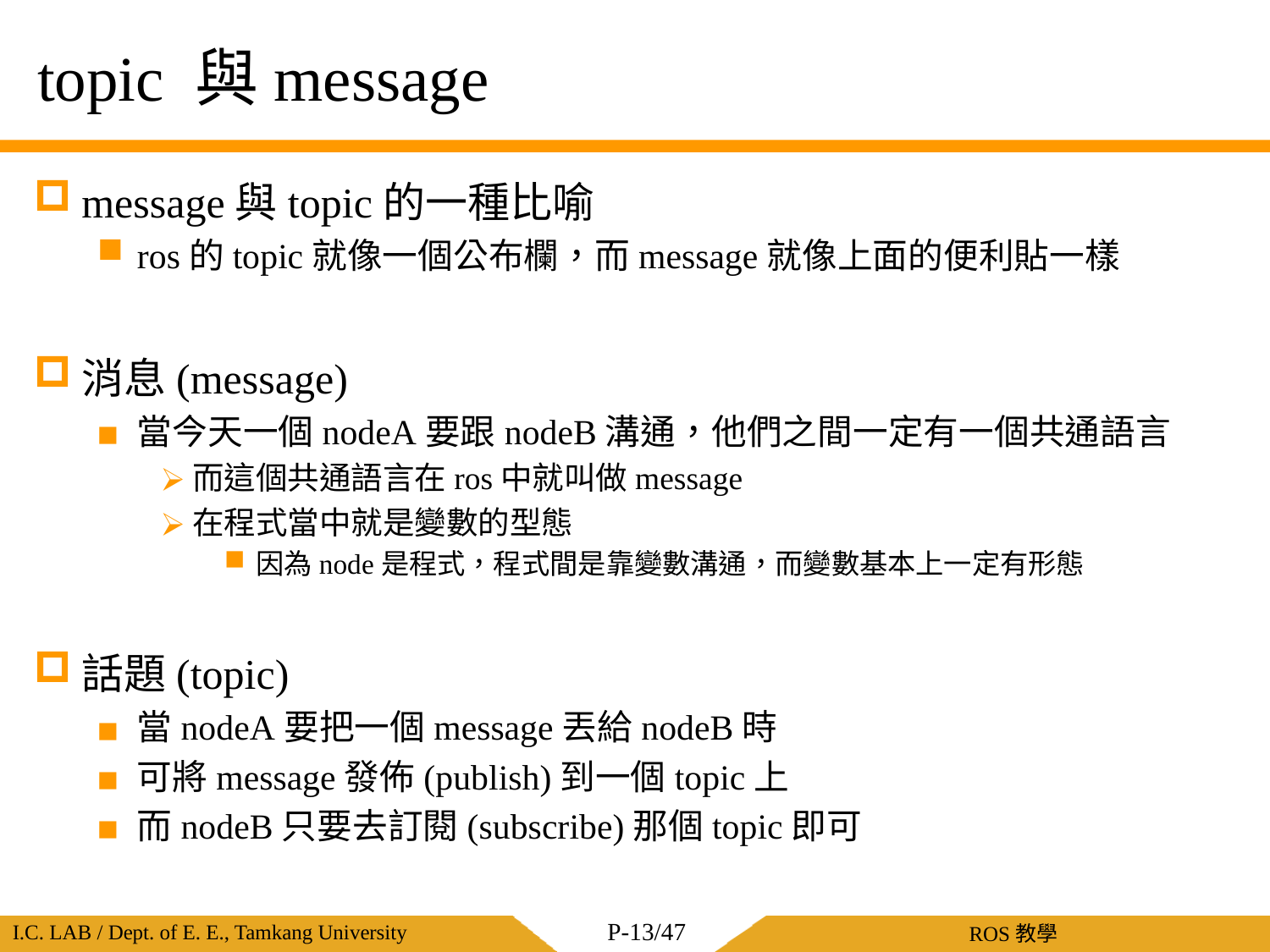

# topic 與message
message與topic的一種比喻
ros的topic就像一個公布欄，而message就像上面的便利貼一樣

消息(message)
當今天一個nodeA要跟nodeB溝通，他們之間一定有一個共通語言
而這個共通語言在ros中就叫做message
在程式當中就是變數的型態
因為node是程式，程式間是靠變數溝通，而變數基本上一定有形態

話題(topic)
當nodeA要把一個message丟給nodeB時
可將message發佈(publish)到一個topic上
而nodeB只要去訂閱(subscribe)那個topic即可